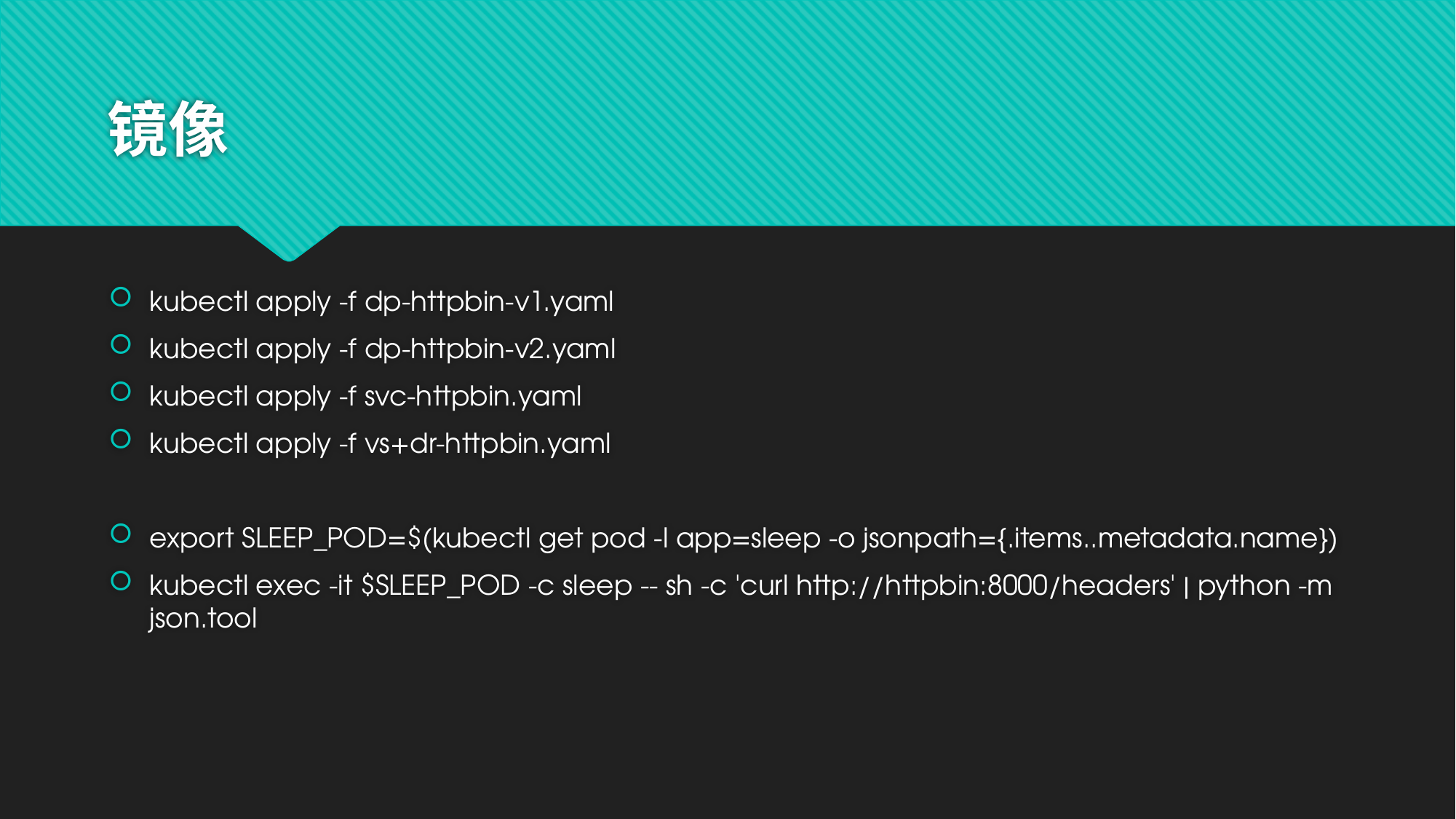

# 镜像
kubectl apply -f dp-httpbin-v1.yaml
kubectl apply -f dp-httpbin-v2.yaml
kubectl apply -f svc-httpbin.yaml
kubectl apply -f vs+dr-httpbin.yaml

export SLEEP_POD=$(kubectl get pod -l app=sleep -o jsonpath={.items..metadata.name})
kubectl exec -it $SLEEP_POD -c sleep -- sh -c 'curl http://httpbin:8000/headers' | python -m json.tool